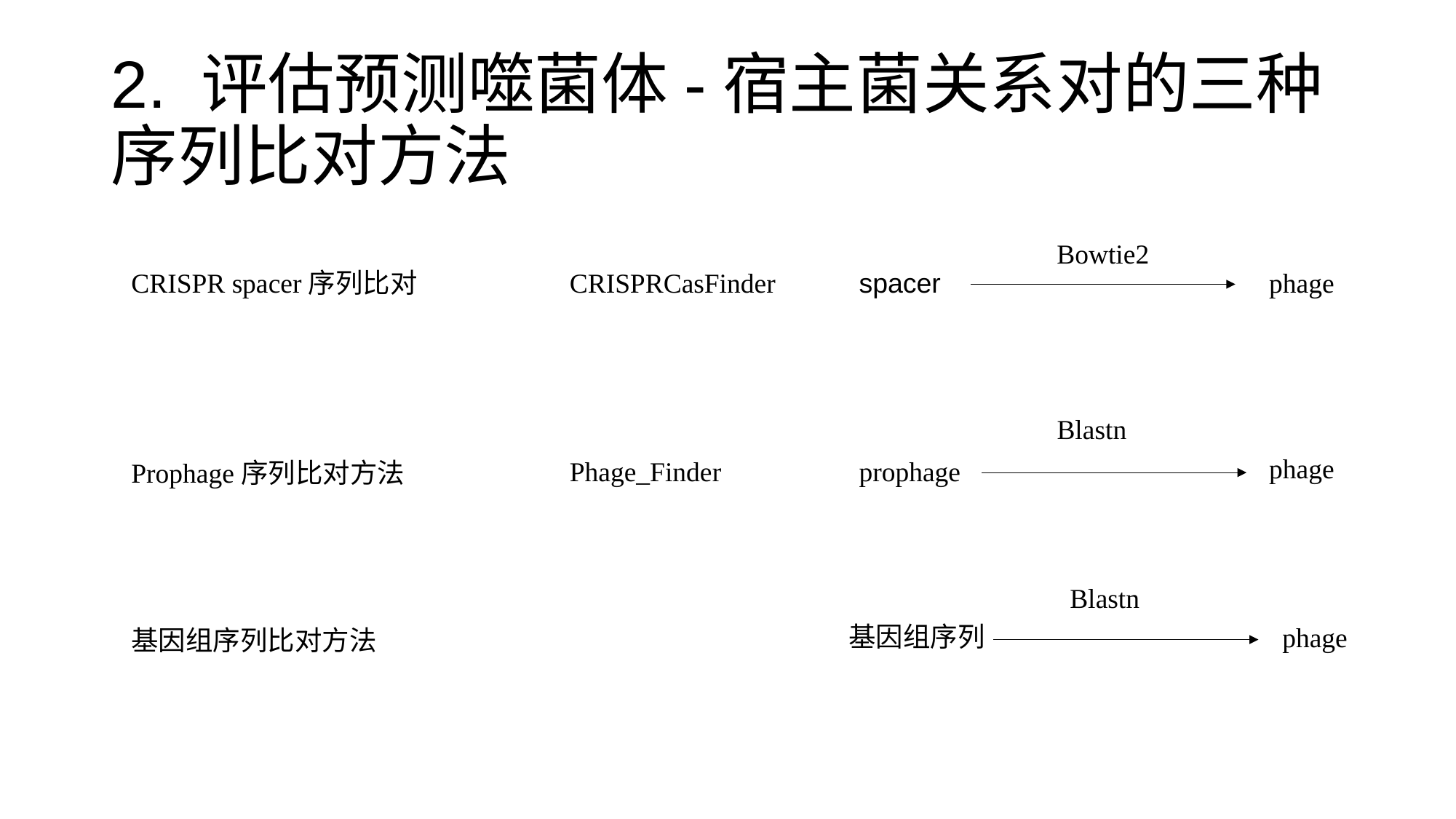

# 2. ​评估预测噬菌体-宿主菌关系对的三种序列比对方法
Bowtie2
CRISPR spacer序列比对
CRISPRCasFinder
spacer
phage
Blastn
phage
Phage_Finder
prophage
Prophage序列比对方法
Blastn
基因组序列
phage
基因组序列比对方法